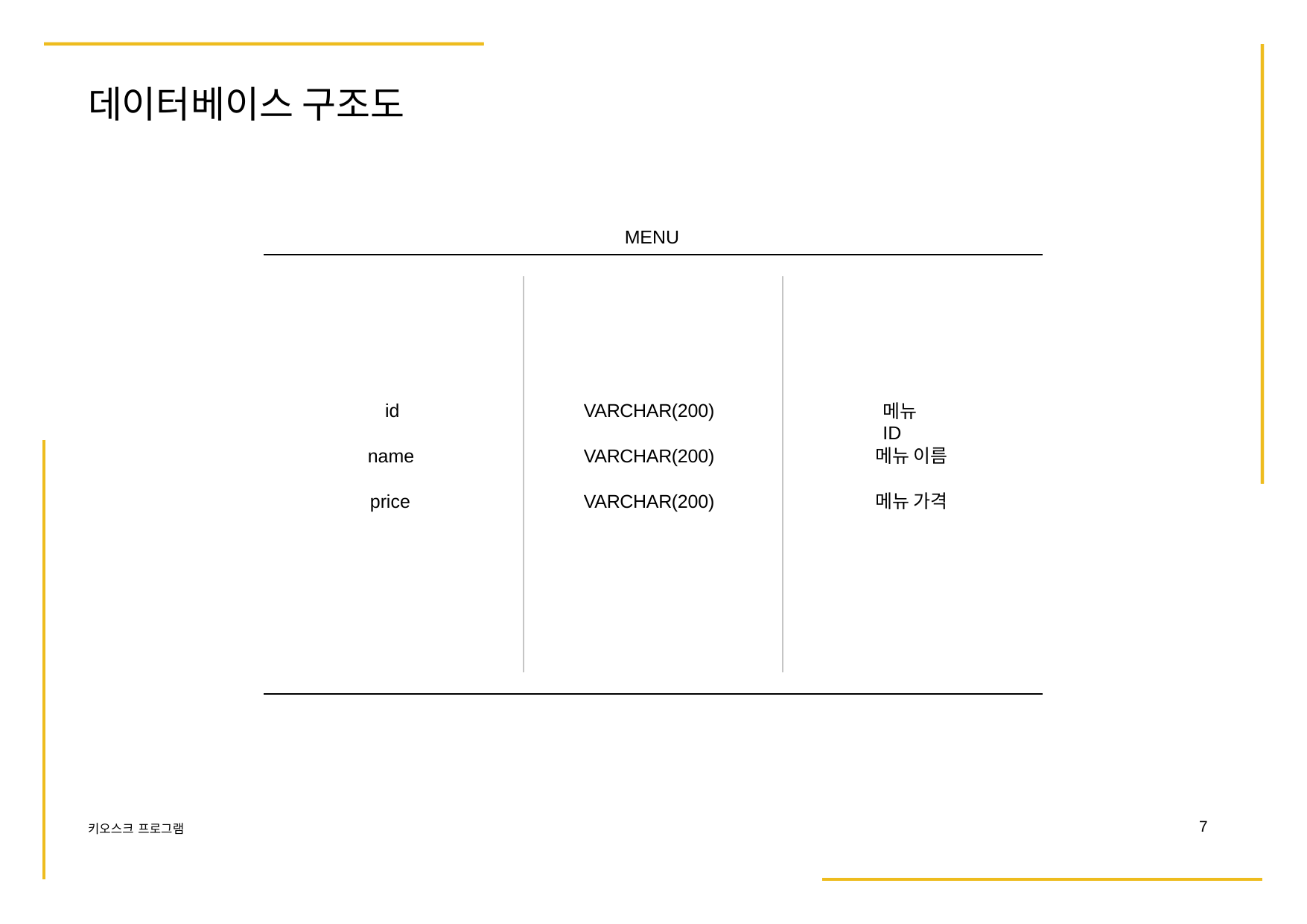

# 데이터베이스 구조도
MENU

id
VARCHAR(200)
메뉴 ID

name
VARCHAR(200)
메뉴 이름
price
VARCHAR(200)
메뉴 가격

7
키오스크 프로그램